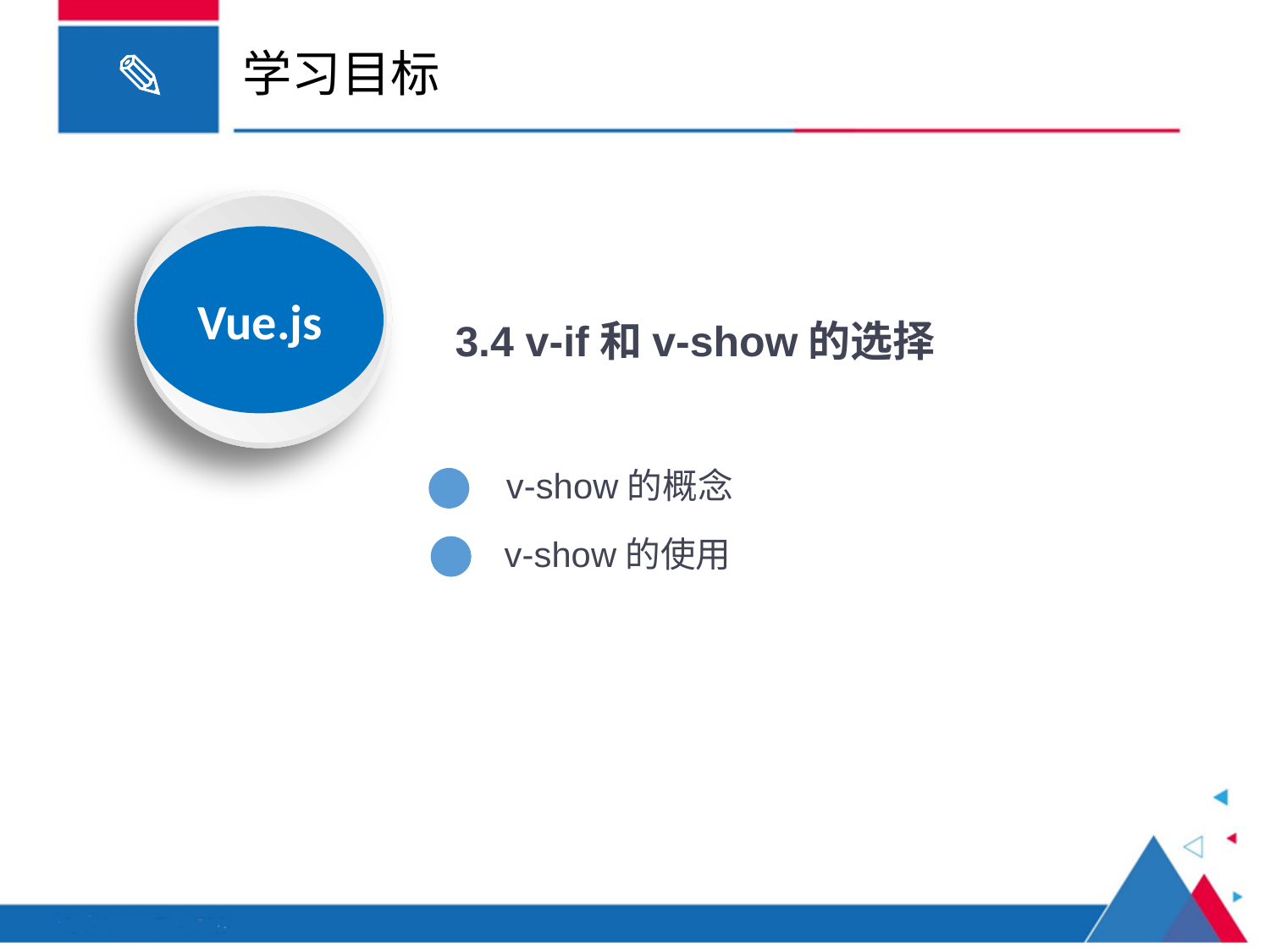

# 学习目标

Vue.js
3.4 v-if和v-show的选择
v-show的概念

v-show的使用